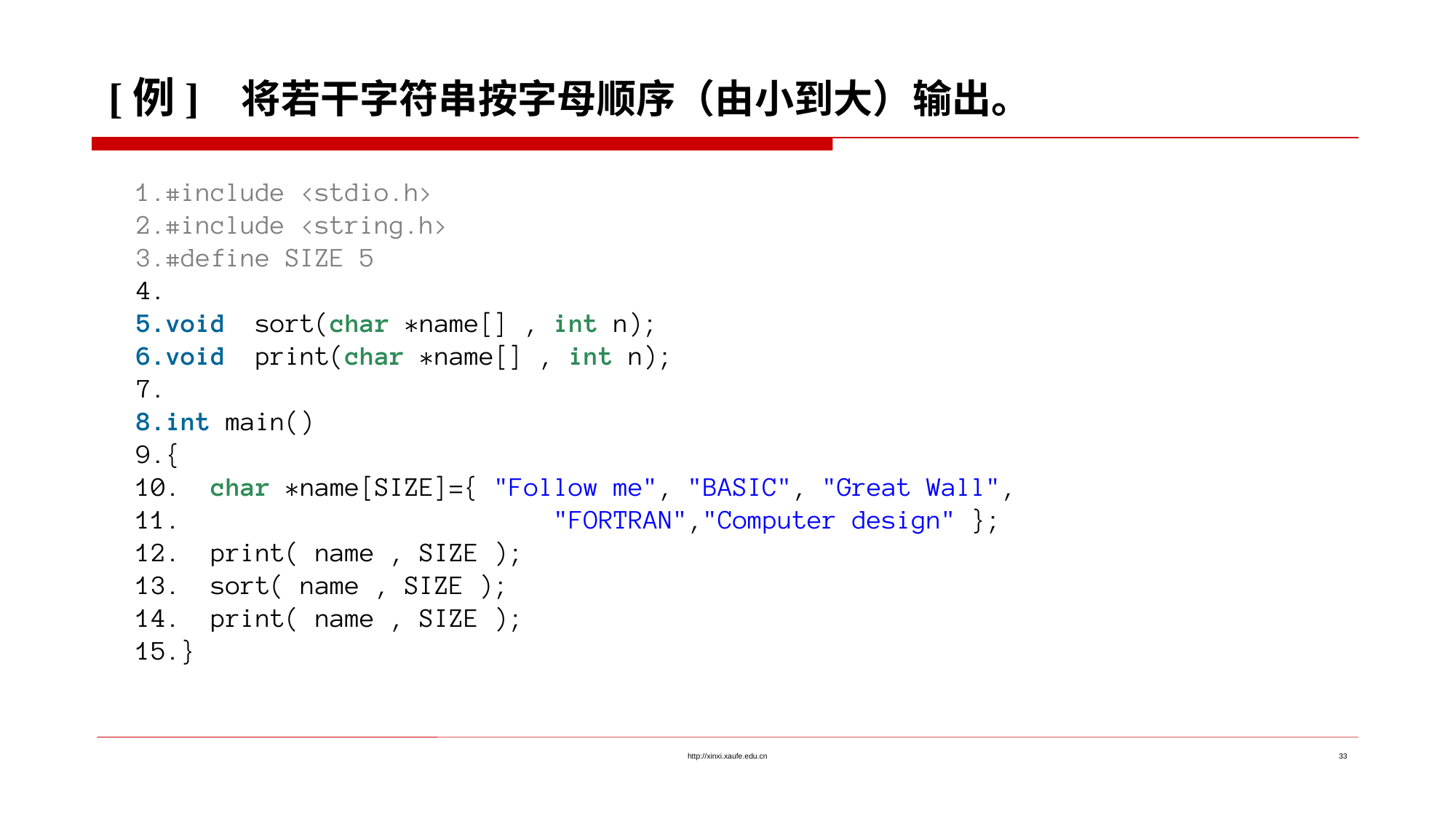

[例]   将若干字符串按字母顺序（由小到大）输出。
#include <stdio.h>
#include <string.h>
#define SIZE 5

void  sort(char *name[] , int n);
void  print(char *name[] , int n);

int main()
{
  char *name[SIZE]={ "Follow me", "BASIC", "Great Wall",
                         "FORTRAN","Computer design" };
  print( name , SIZE );
  sort( name , SIZE );
  print( name , SIZE );
}
http://xinxi.xaufe.edu.cn
33